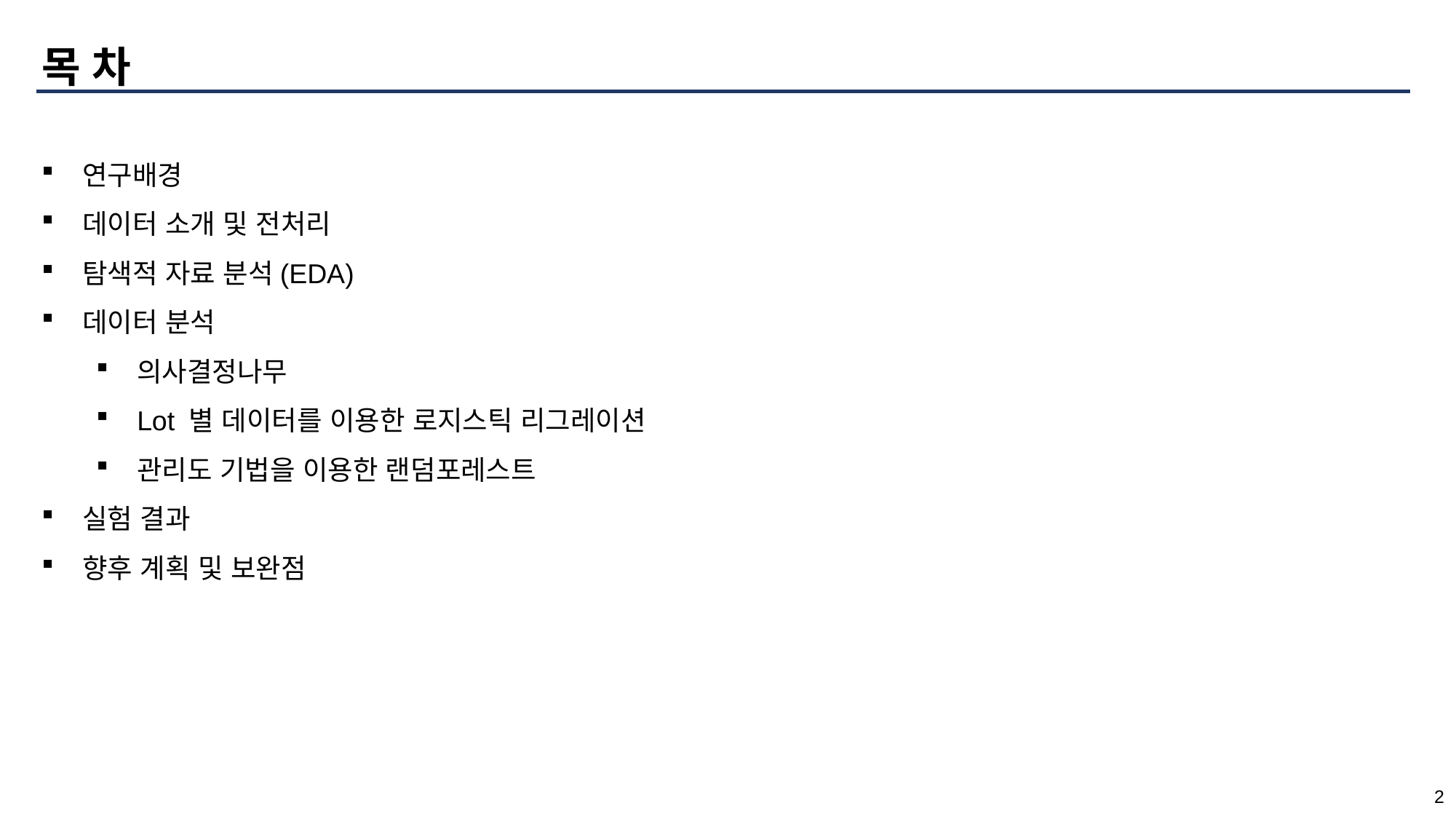

목 차
연구배경
데이터 소개 및 전처리
탐색적 자료 분석(EDA)
데이터 분석
의사결정나무
Lot 별 데이터를 이용한 로지스틱 리그레이션
관리도 기법을 이용한 랜덤포레스트
실험 결과
향후 계획 및 보완점
data

2